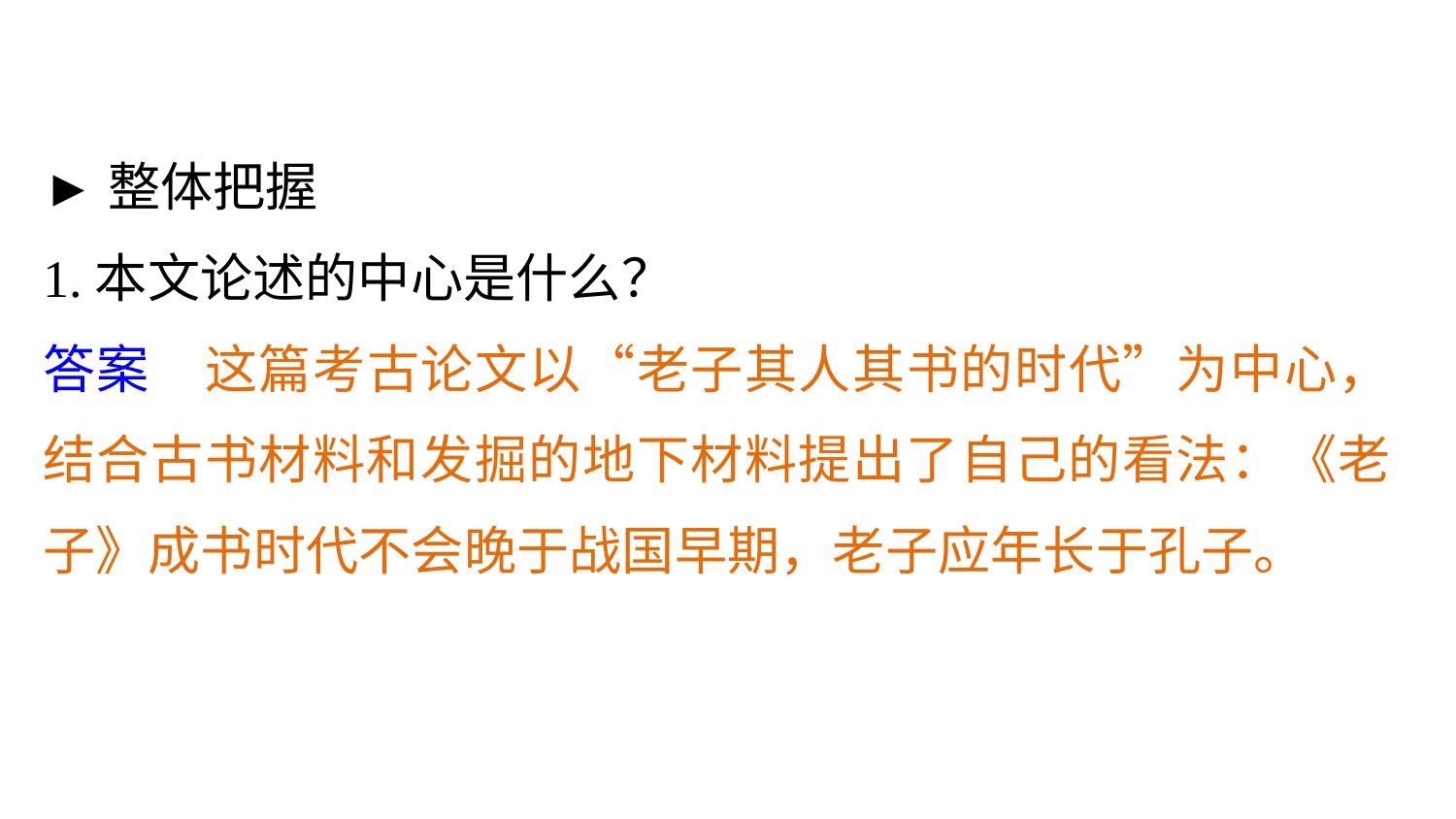

►整体把握
1.本文论述的中心是什么？
答案　这篇考古论文以“老子其人其书的时代”为中心，结合古书材料和发掘的地下材料提出了自己的看法：《老子》成书时代不会晚于战国早期，老子应年长于孔子。